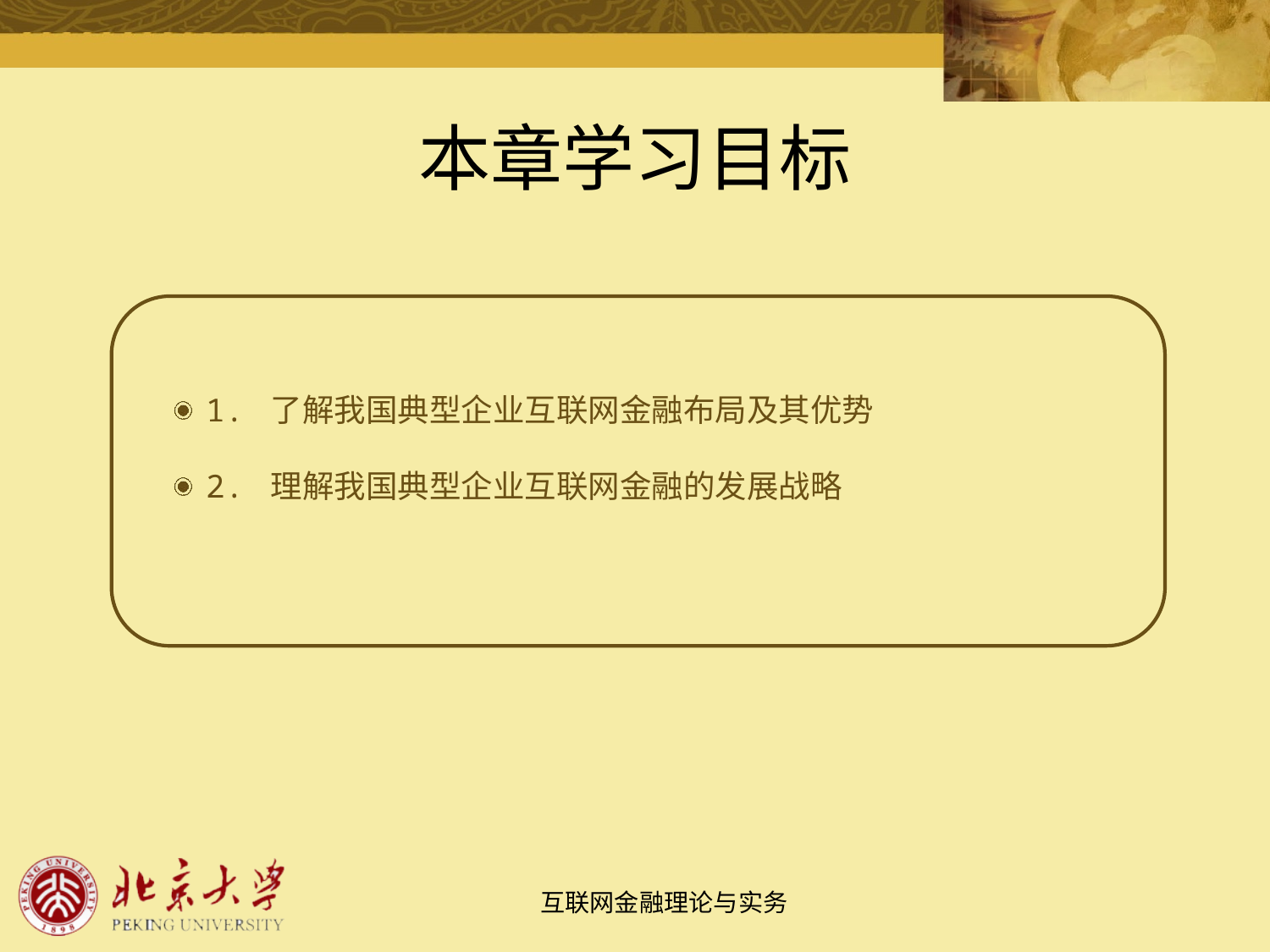

# 本章学习目标

1. 了解我国典型企业互联网金融布局及其优势
2. 理解我国典型企业互联网金融的发展战略